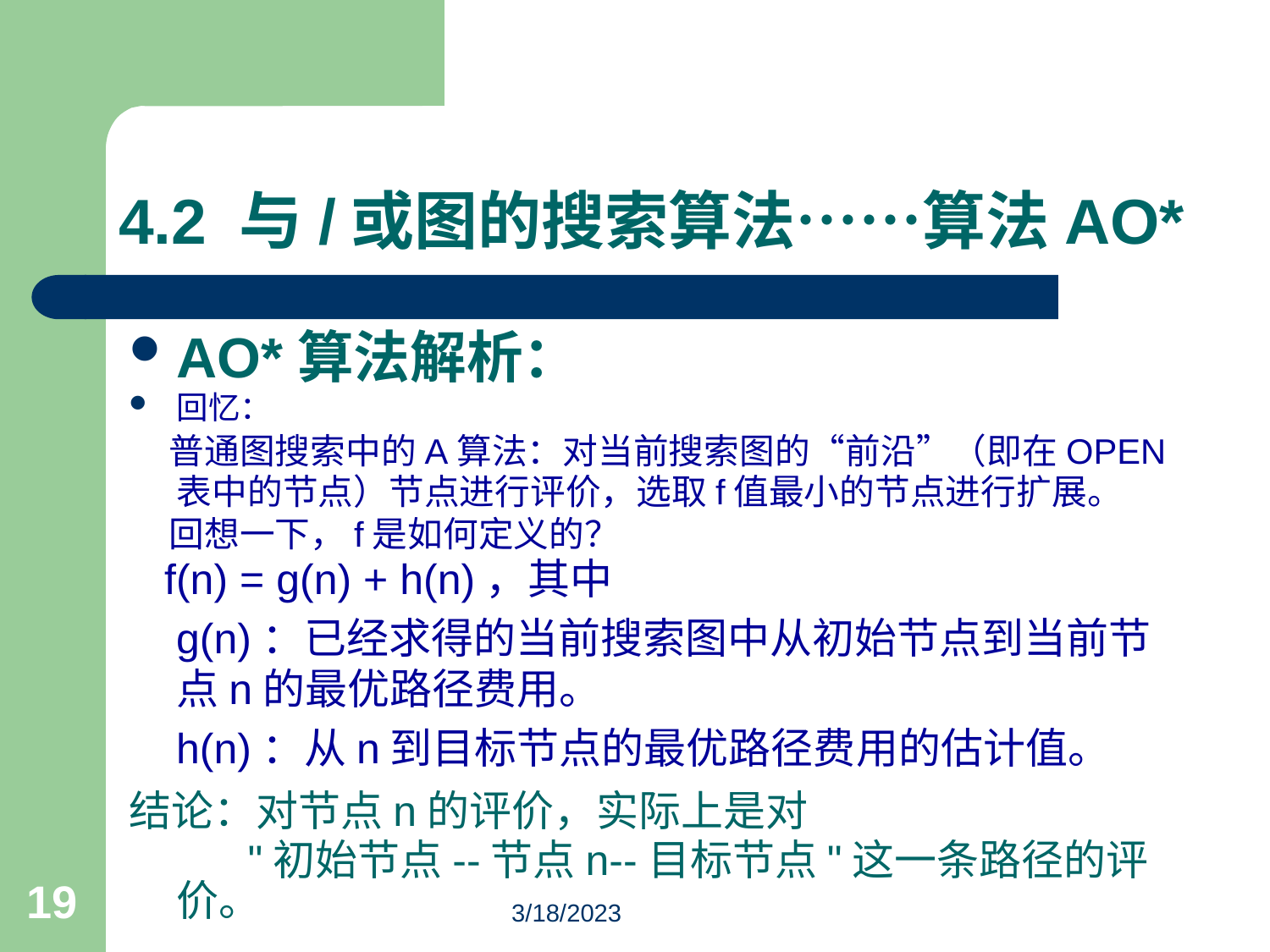

# 4.2 与/或图的搜索算法……算法AO*
AO*算法解析：
回忆：
    普通图搜索中的A算法：对当前搜索图的“前沿”（即在OPEN表中的节点）节点进行评价，选取f值最小的节点进行扩展。
    回想一下，f是如何定义的？

   f(n) = g(n) + h(n)，其中
    g(n)：已经求得的当前搜索图中从初始节点到当前节点n的最优路径费用。
    h(n)：从n到目标节点的最优路径费用的估计值。
结论：对节点n的评价，实际上是对
          "初始节点--节点n--目标节点"这一条路径的评价。

19
3/18/2023